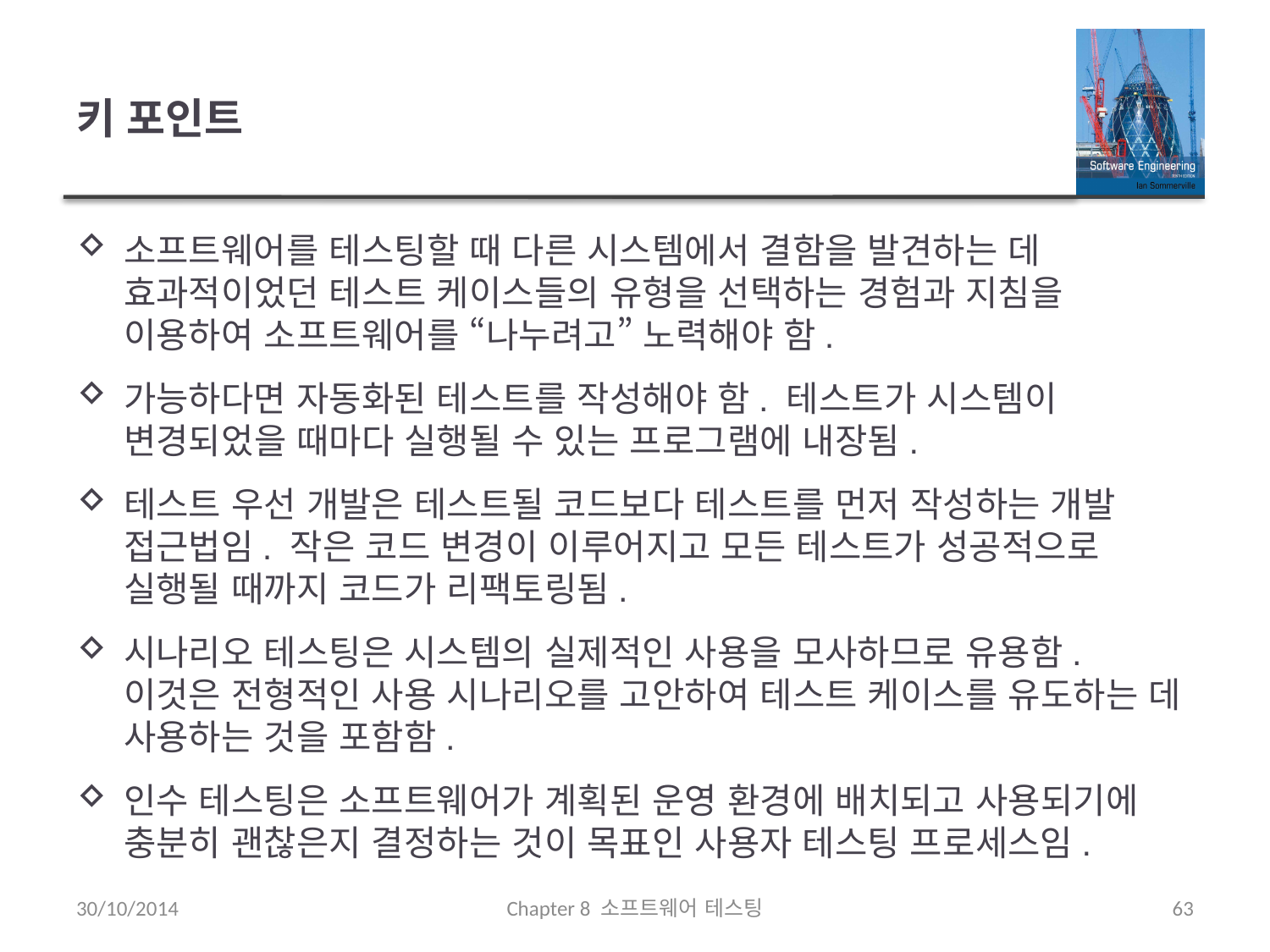

# 키 포인트
소프트웨어를 테스팅할 때 다른 시스템에서 결함을 발견하는 데 효과적이었던 테스트 케이스들의 유형을 선택하는 경험과 지침을 이용하여 소프트웨어를 “나누려고” 노력해야 함.
가능하다면 자동화된 테스트를 작성해야 함. 테스트가 시스템이 변경되었을 때마다 실행될 수 있는 프로그램에 내장됨.
테스트 우선 개발은 테스트될 코드보다 테스트를 먼저 작성하는 개발 접근법임. 작은 코드 변경이 이루어지고 모든 테스트가 성공적으로 실행될 때까지 코드가 리팩토링됨.
시나리오 테스팅은 시스템의 실제적인 사용을 모사하므로 유용함. 이것은 전형적인 사용 시나리오를 고안하여 테스트 케이스를 유도하는 데 사용하는 것을 포함함.
인수 테스팅은 소프트웨어가 계획된 운영 환경에 배치되고 사용되기에 충분히 괜찮은지 결정하는 것이 목표인 사용자 테스팅 프로세스임.
30/10/2014
Chapter 8 소프트웨어 테스팅
63